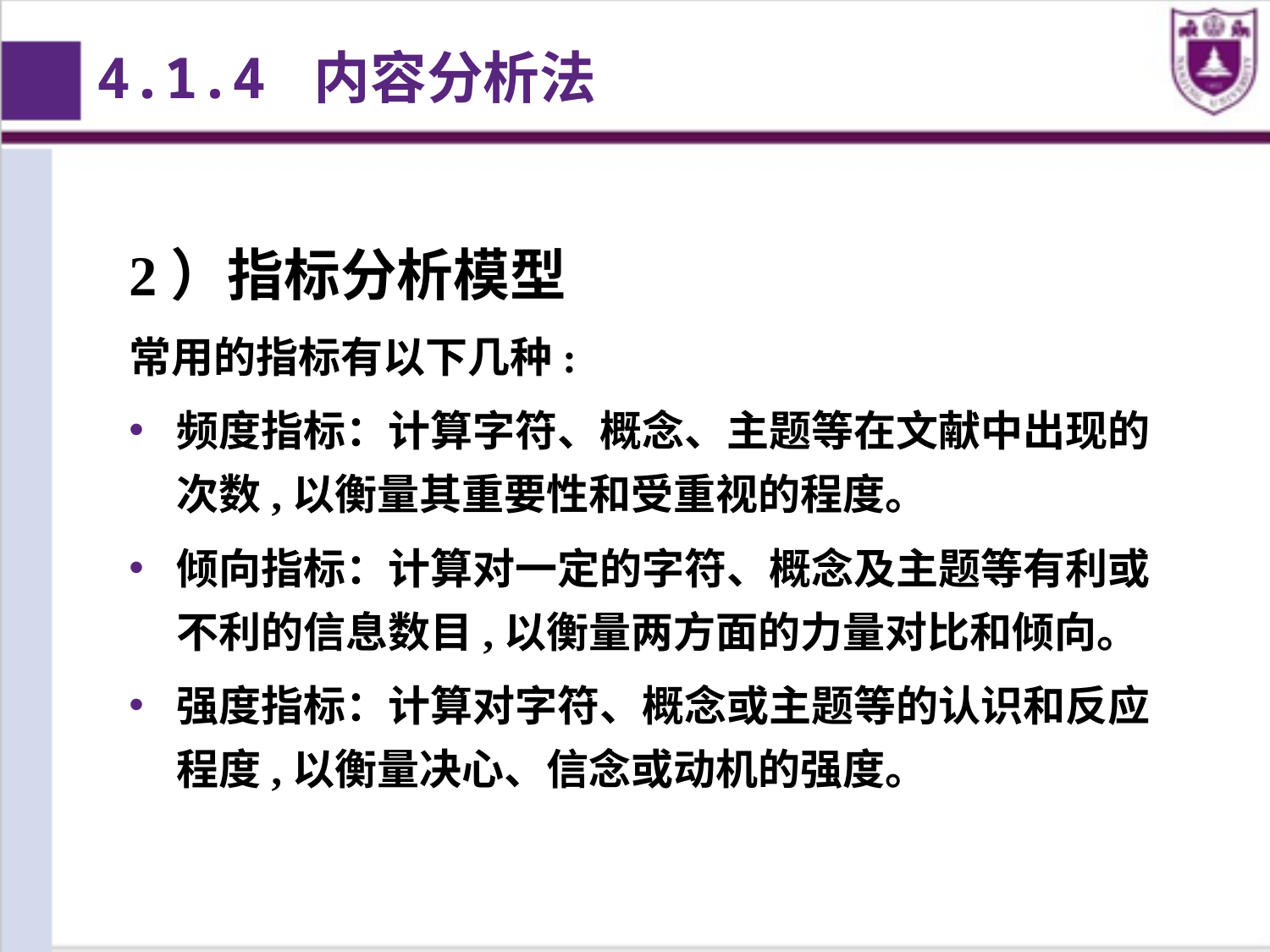

4.1.4 内容分析法
2）指标分析模型
常用的指标有以下几种:
频度指标：计算字符、概念、主题等在文献中出现的次数,以衡量其重要性和受重视的程度。
倾向指标：计算对一定的字符、概念及主题等有利或不利的信息数目,以衡量两方面的力量对比和倾向。
强度指标：计算对字符、概念或主题等的认识和反应程度,以衡量决心、信念或动机的强度。